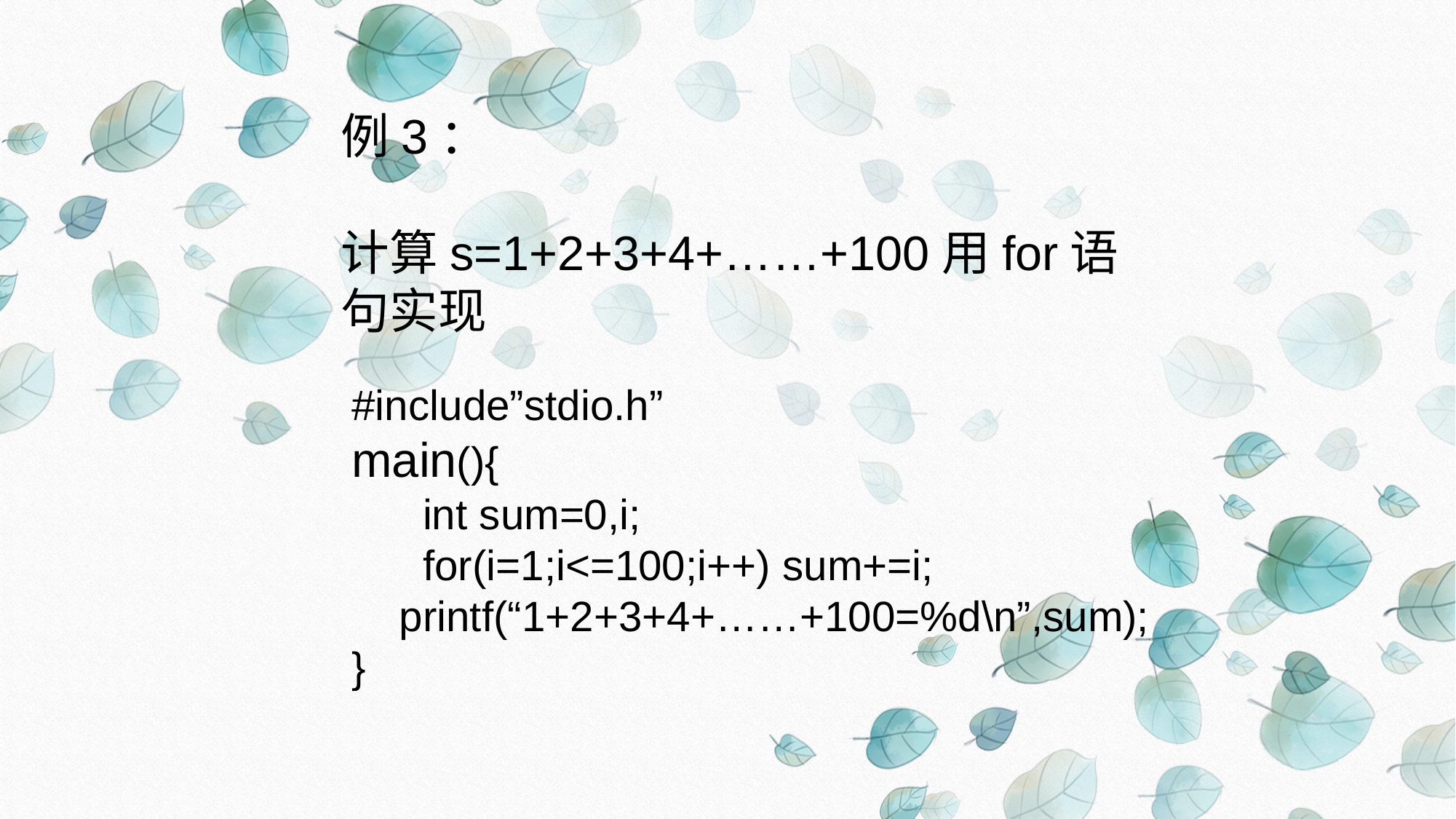

例3：

计算s=1+2+3+4+……+100用for语句实现

#include”stdio.h”
main(){
      int sum=0,i;
      for(i=1;i<=100;i++) sum+=i;
    printf(“1+2+3+4+……+100=%d\n”,sum);
}